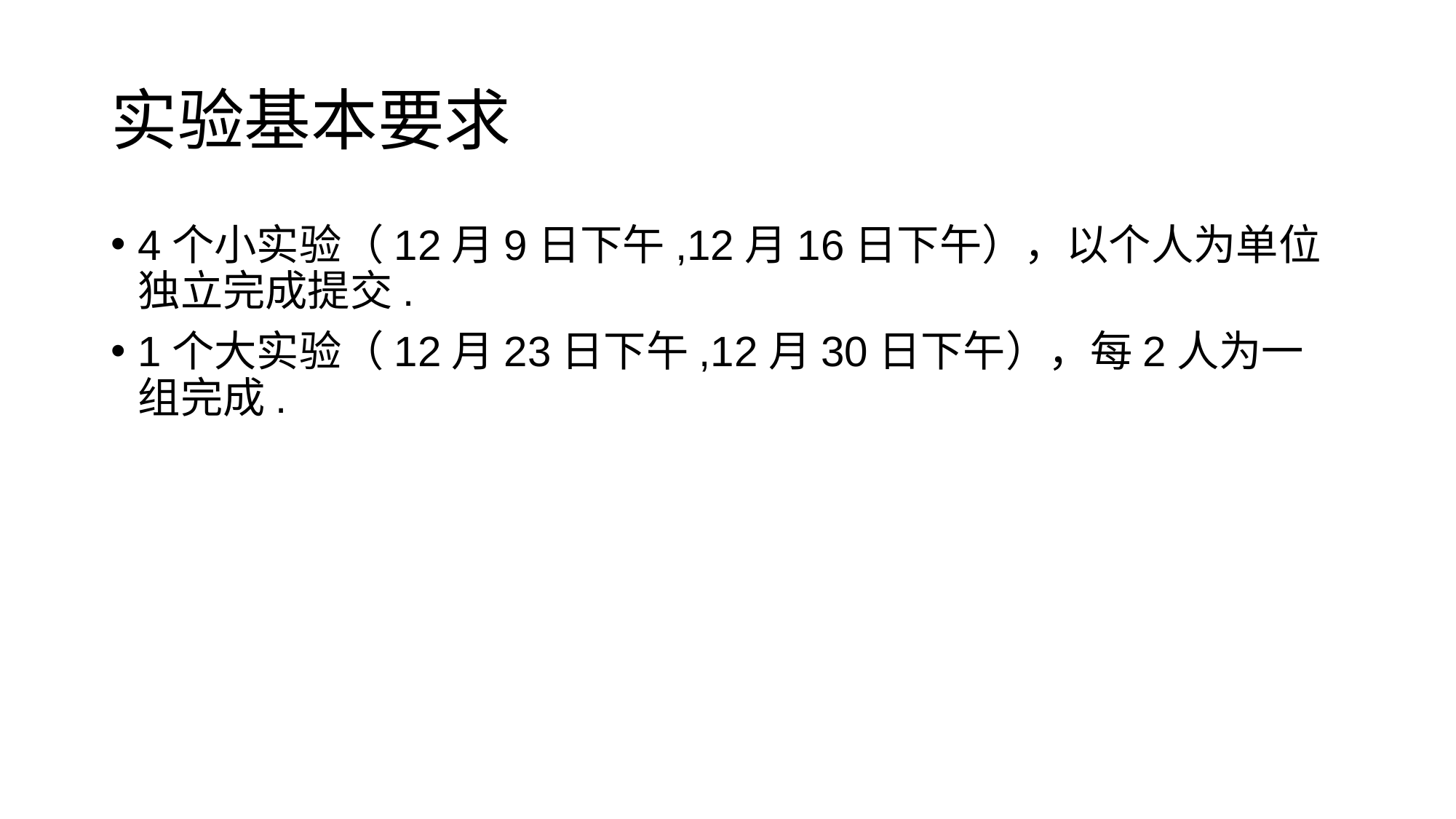

# 实验基本要求
4个小实验（12月9日下午,12月16日下午），以个人为单位独立完成提交.
1个大实验（12月23日下午,12月30日下午），每2人为一组完成.